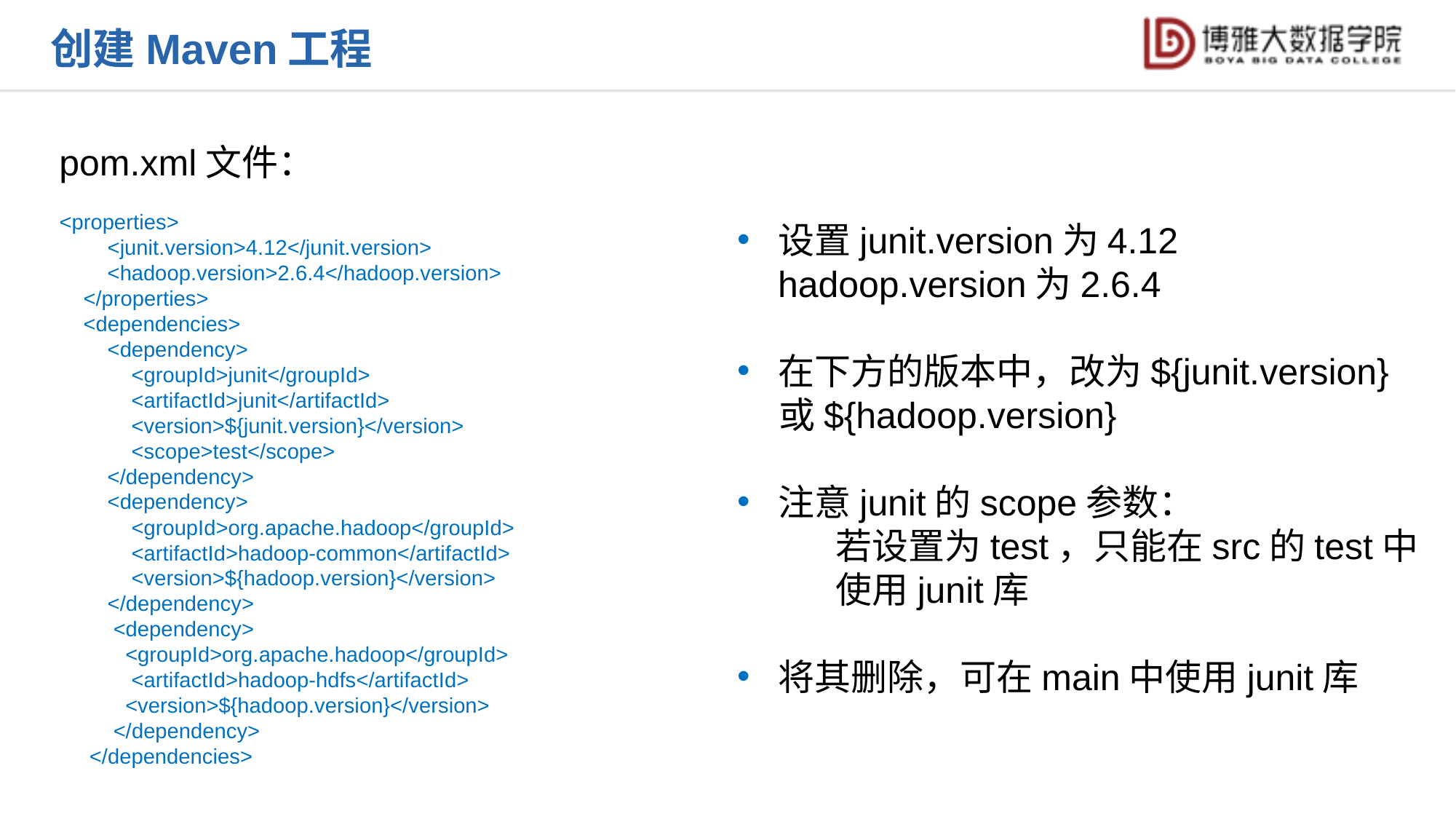

创建Maven工程
pom.xml文件：

<properties>
        <junit.version>4.12</junit.version>
        <hadoop.version>2.6.4</hadoop.version>
    </properties>
    <dependencies>
        <dependency>
            <groupId>junit</groupId>
            <artifactId>junit</artifactId>
            <version>${junit.version}</version>
            <scope>test</scope>
        </dependency>
        <dependency>
            <groupId>org.apache.hadoop</groupId>
            <artifactId>hadoop-common</artifactId>
            <version>${hadoop.version}</version>
        </dependency>
         <dependency>
           <groupId>org.apache.hadoop</groupId>
            <artifactId>hadoop-hdfs</artifactId>
           <version>${hadoop.version}</version>
         </dependency>
     </dependencies>
设置junit.version为4.12
    hadoop.version为2.6.4

在下方的版本中，改为${junit.version}
    或${hadoop.version}

注意junit的scope参数：
           若设置为test，只能在src的test中
           使用junit库

将其删除，可在main中使用junit库